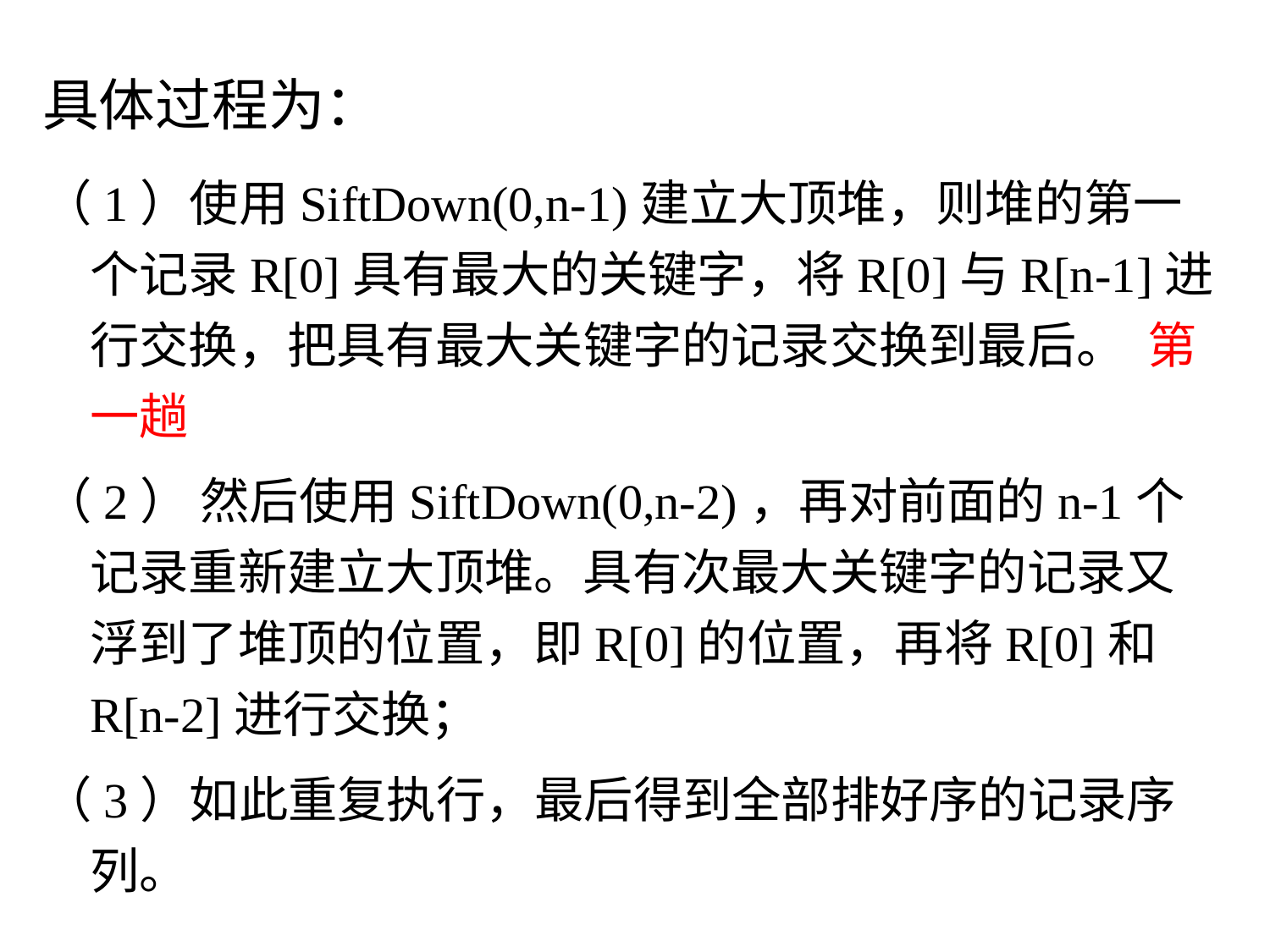

具体过程为：
（1）使用SiftDown(0,n-1)建立大顶堆，则堆的第一个记录R[0]具有最大的关键字，将R[0]与R[n-1]进行交换，把具有最大关键字的记录交换到最后。  第一趟
（2） 然后使用SiftDown(0,n-2)，再对前面的n-1个记录重新建立大顶堆。具有次最大关键字的记录又浮到了堆顶的位置，即R[0]的位置，再将R[0]和R[n-2]进行交换；
（3）如此重复执行，最后得到全部排好序的记录序列。